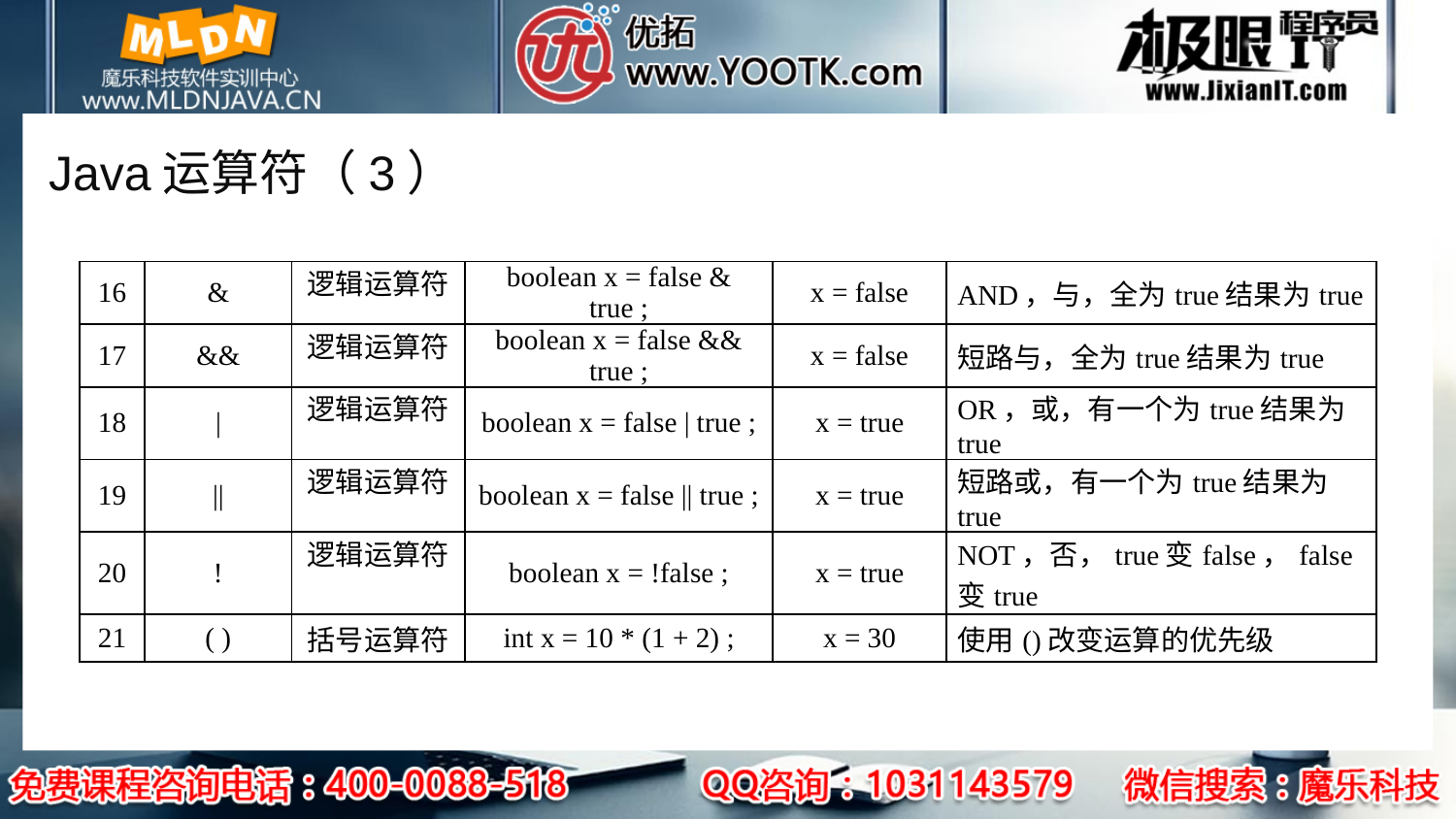

# Java运算符（3）
| 16 | & | 逻辑运算符 | boolean x = false & true ; | x = false | AND，与，全为true结果为true |
| --- | --- | --- | --- | --- | --- |
| 17 | && | 逻辑运算符 | boolean x = false && true ; | x = false | 短路与，全为true结果为true |
| 18 | | | 逻辑运算符 | boolean x = false | true ; | x = true | OR，或，有一个为true结果为true |
| 19 | || | 逻辑运算符 | boolean x = false || true ; | x = true | 短路或，有一个为true结果为true |
| 20 | ! | 逻辑运算符 | boolean x = !false ; | x = true | NOT，否，true变false，false变true |
| 21 | ( ) | 括号运算符 | int x = 10 \* (1 + 2) ; | x = 30 | 使用()改变运算的优先级 |